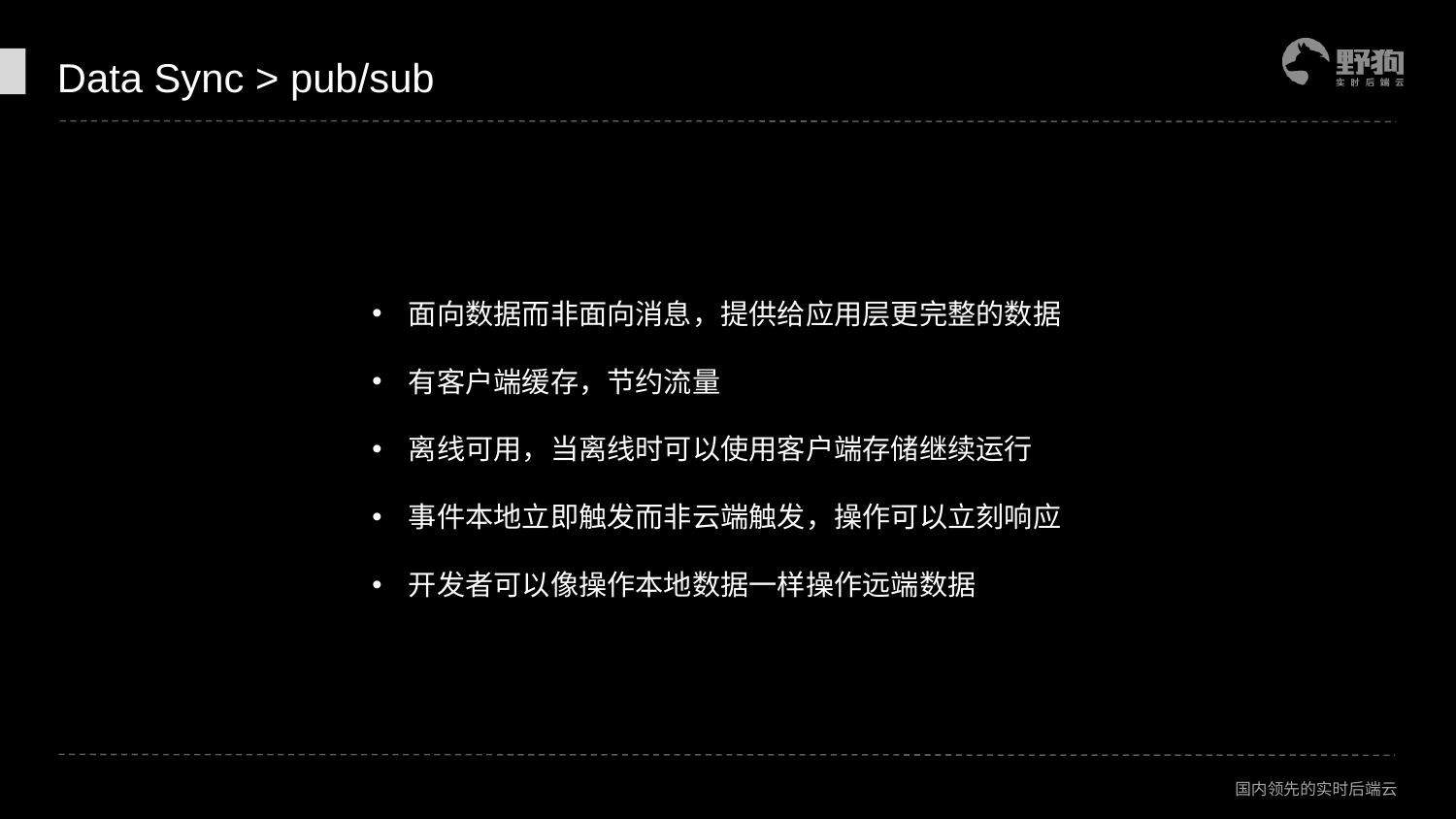

# Data Sync > pub/sub
面向数据而非面向消息，提供给应用层更完整的数据
有客户端缓存，节约流量
离线可用，当离线时可以使用客户端存储继续运行
事件本地立即触发而非云端触发，操作可以立刻响应
开发者可以像操作本地数据一样操作远端数据